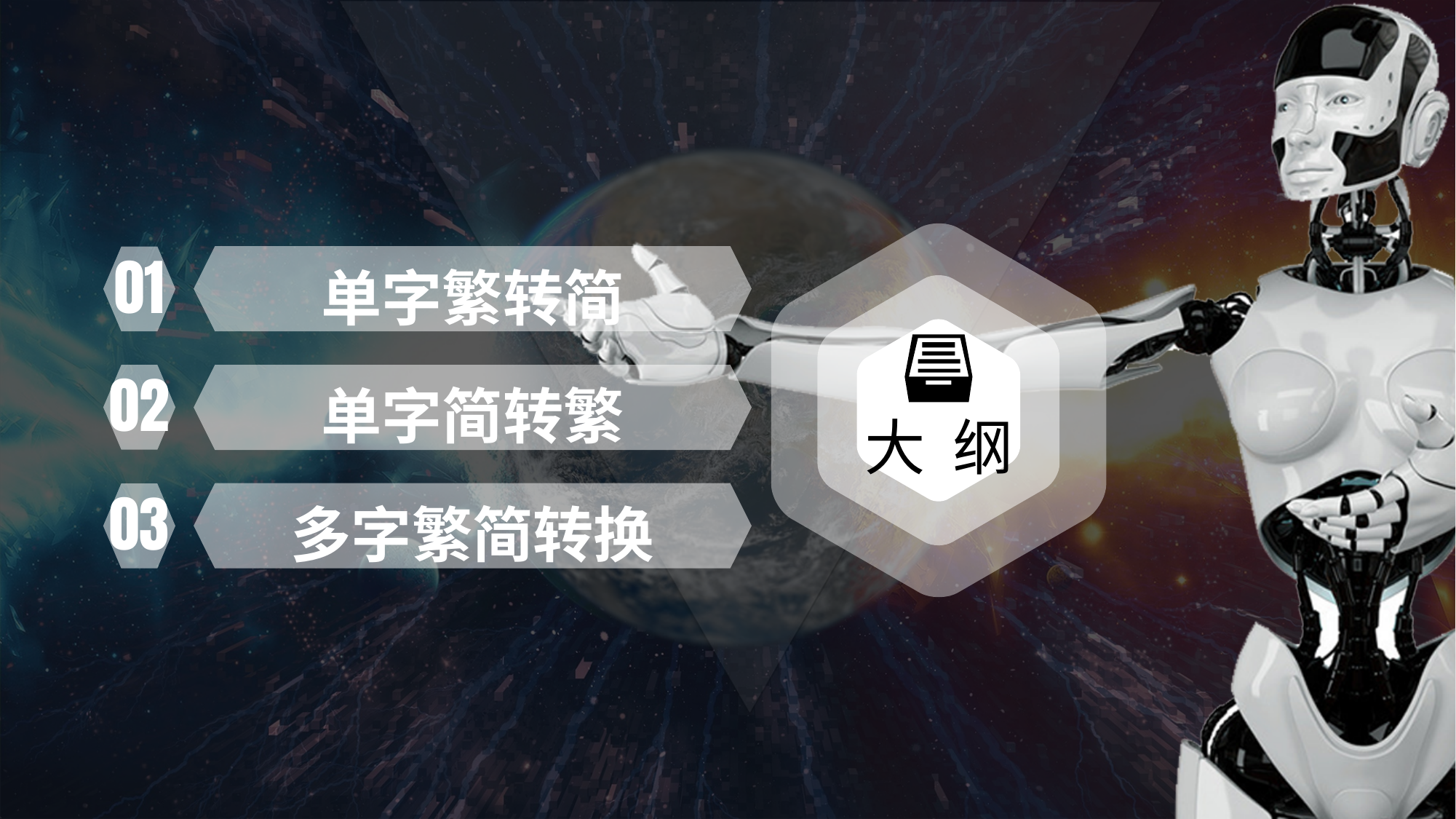

大  纲
单字繁转简
01
02
单字简转繁
多字繁简转换
03